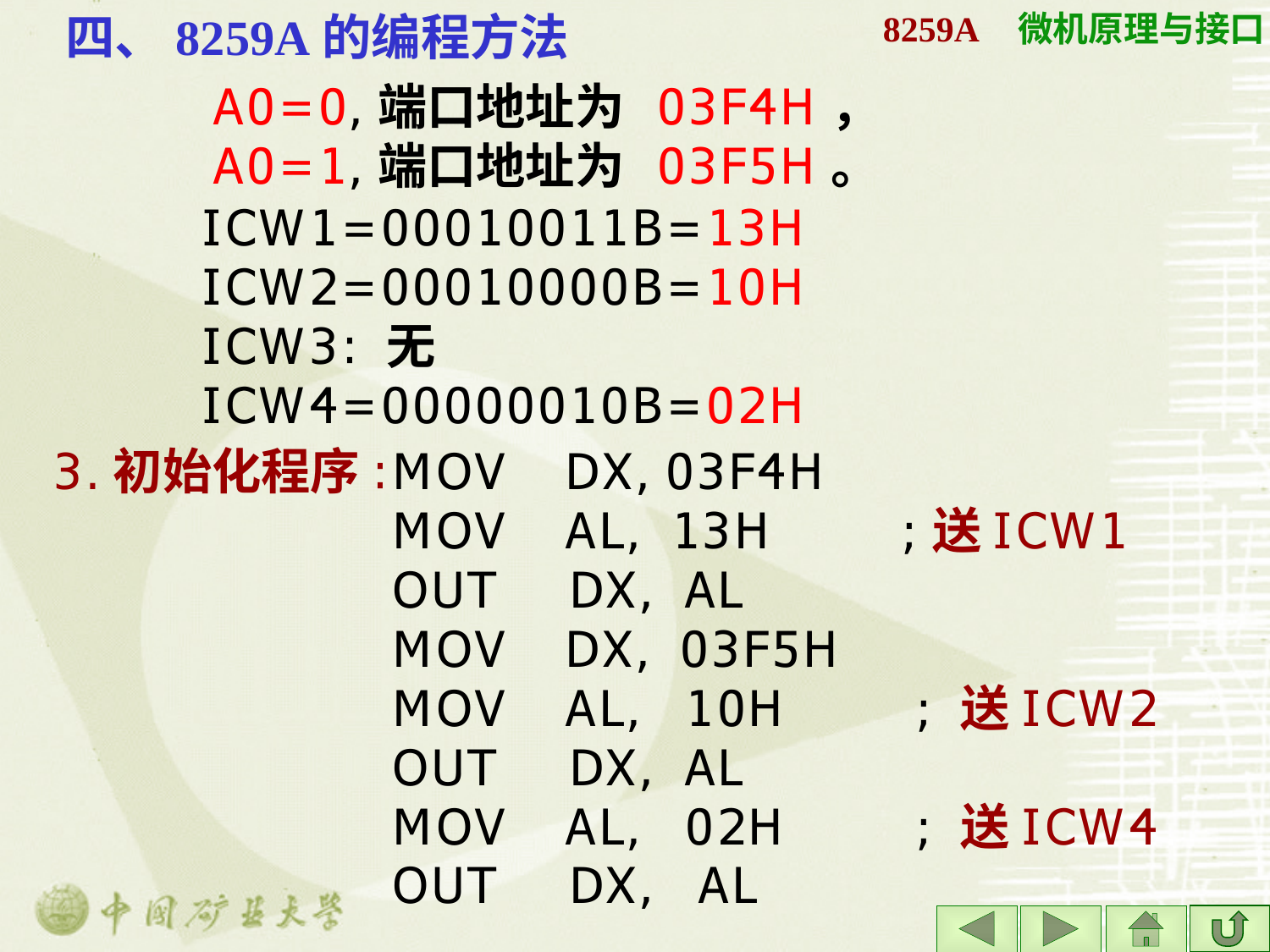

四、8259A的编程方法
# 8259A
A0=0,端口地址为  03F4H，
A0=1,端口地址为  03F5H。
ICW1=00010011B=13H
ICW2=00010000B=10H
ICW3: 无
ICW4=00000010B=02H
3.初始化程序:
MOV    DX, 03F4H
MOV    AL,  13H         ;送ICW1
OUT     DX,  AL
MOV    DX,  03F5H
MOV    AL,   10H         ; 送ICW2
OUT     DX,  AL
MOV    AL,   02H         ; 送ICW4
OUT     DX,   AL